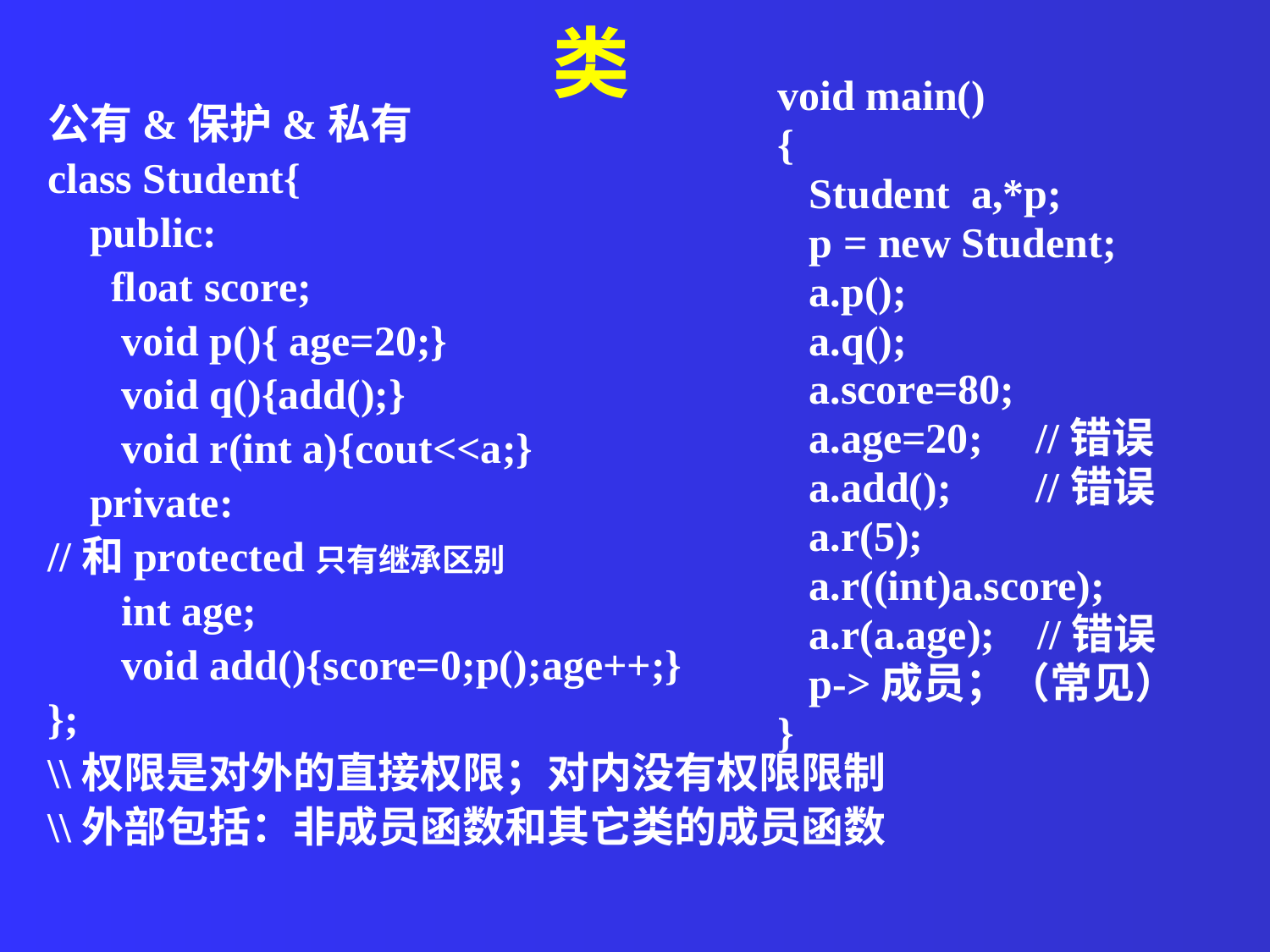

类
void main()
{
   Student  a,*p;
   p = new Student;
   a.p();
   a.q();
   a.score=80;
   a.age=20;     //错误
   a.add();        //错误
   a.r(5);
   a.r((int)a.score);
   a.r(a.age);    //错误
   p->成员；（常见）
}
公有&保护&私有
class Student{
    public:
      float score;
       void p(){ age=20;}
       void q(){add();}
       void r(int a){cout<<a;}
    private:
//和protected只有继承区别
       int age;
       void add(){score=0;p();age++;}
};
\\权限是对外的直接权限；对内没有权限限制
\\外部包括：非成员函数和其它类的成员函数